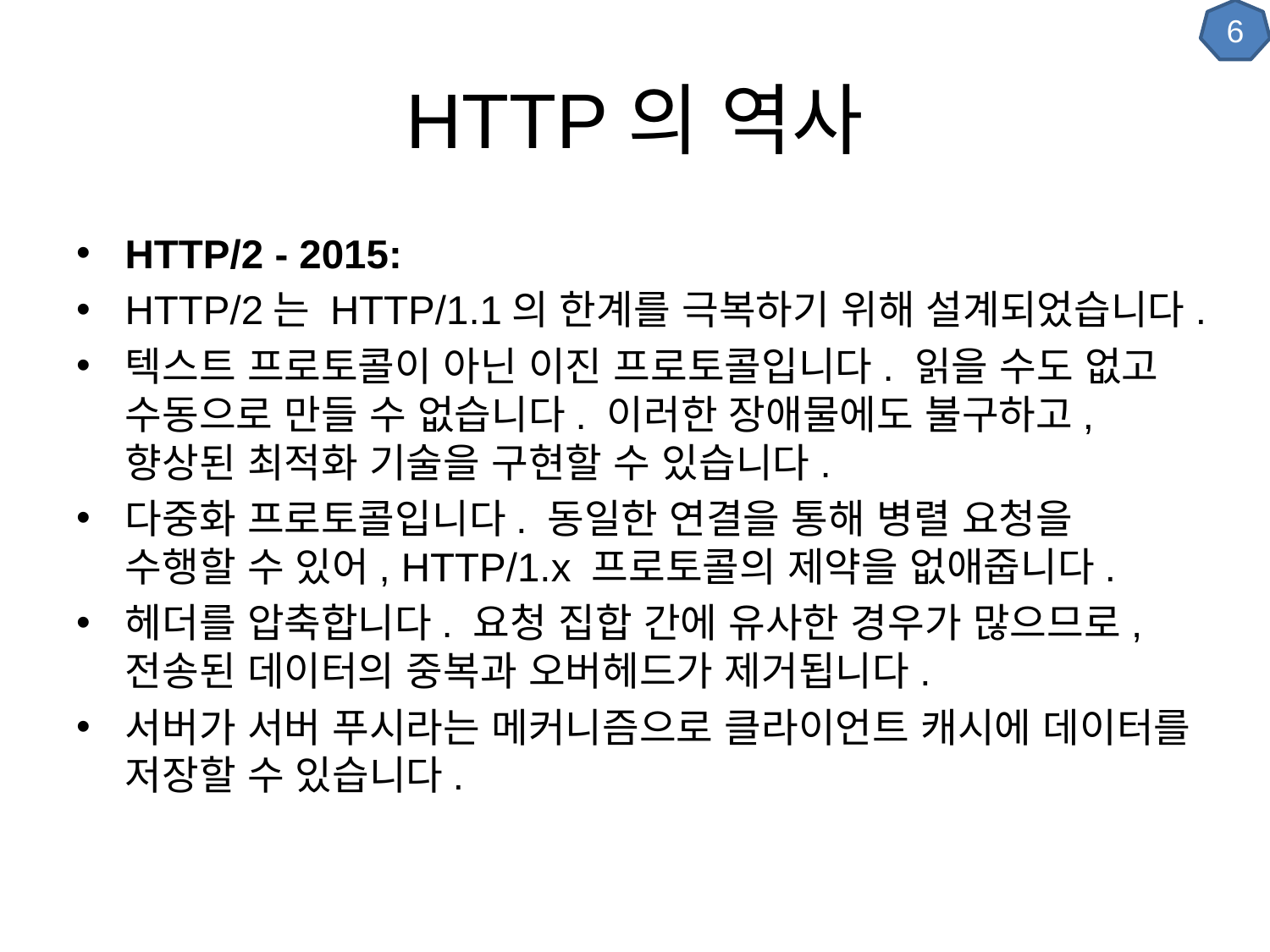

6
# HTTP의 역사
HTTP/2 - 2015:
HTTP/2는 HTTP/1.1의 한계를 극복하기 위해 설계되었습니다.
텍스트 프로토콜이 아닌 이진 프로토콜입니다. 읽을 수도 없고 수동으로 만들 수 없습니다. 이러한 장애물에도 불구하고, 향상된 최적화 기술을 구현할 수 있습니다.
다중화 프로토콜입니다. 동일한 연결을 통해 병렬 요청을 수행할 수 있어, HTTP/1.x 프로토콜의 제약을 없애줍니다.
헤더를 압축합니다. 요청 집합 간에 유사한 경우가 많으므로, 전송된 데이터의 중복과 오버헤드가 제거됩니다.
서버가 서버 푸시라는 메커니즘으로 클라이언트 캐시에 데이터를 저장할 수 있습니다.